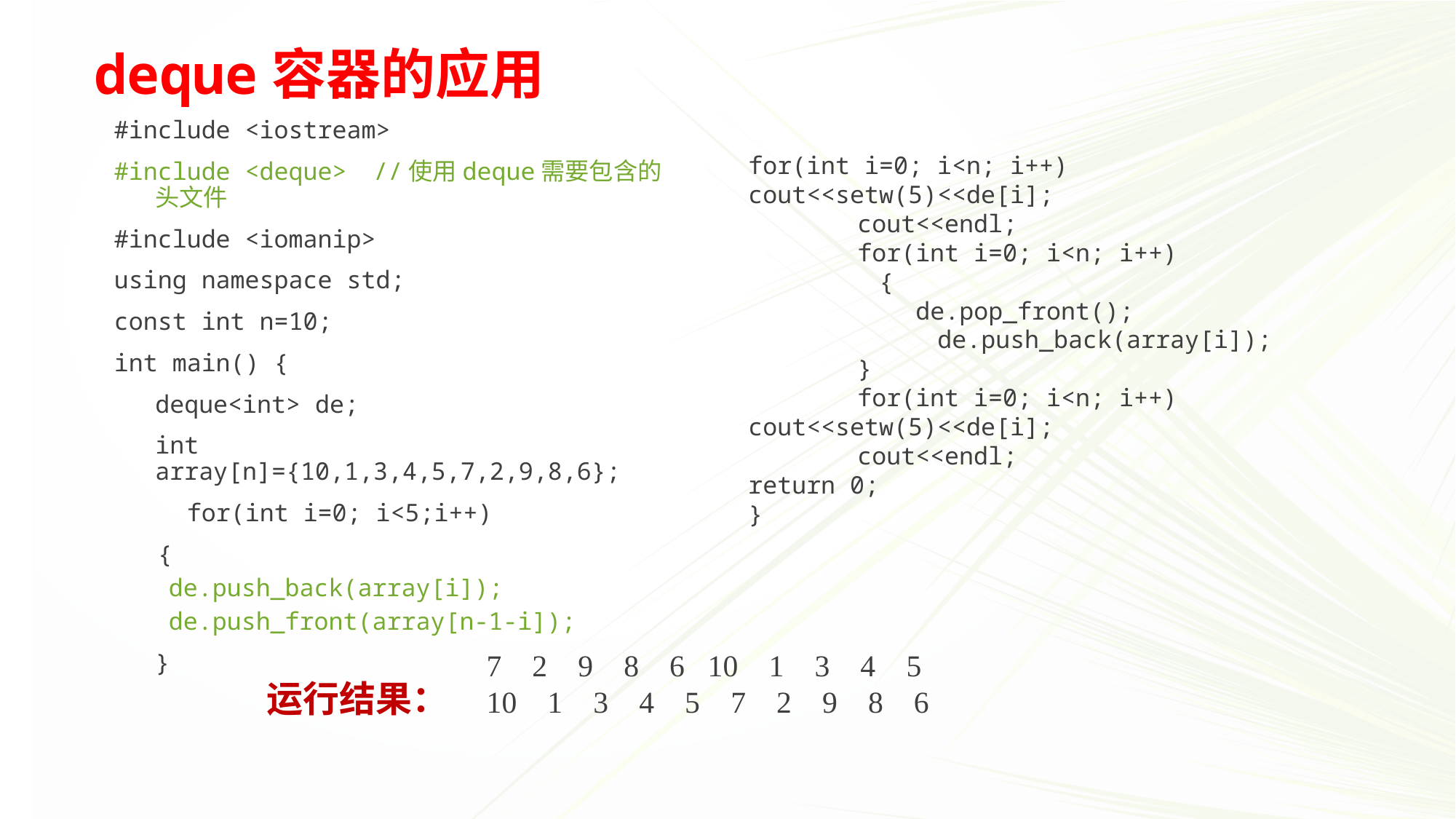

# deque容器的应用
#include <iostream>
#include <deque>	//使用deque需要包含的头文件
#include <iomanip>
using namespace std;
const int n=10;
int main() {
	deque<int> de;
	int array[n]={10,1,3,4,5,7,2,9,8,6};
     for(int i=0; i<5;i++)
   {
	de.push_back(array[i]);
	de.push_front(array[n-1-i]);
	}

for(int i=0; i<n; i++)	cout<<setw(5)<<de[i];
	cout<<endl;
	for(int i=0; i<n; i++)
         {
	    de.pop_front();
             de.push_back(array[i]);
	}
	for(int i=0; i<n; i++)	cout<<setw(5)<<de[i];
	cout<<endl;
return 0;
}

7    2    9    8    6   10    1    3    4    5
10    1    3    4    5    7    2    9    8    6
运行结果：